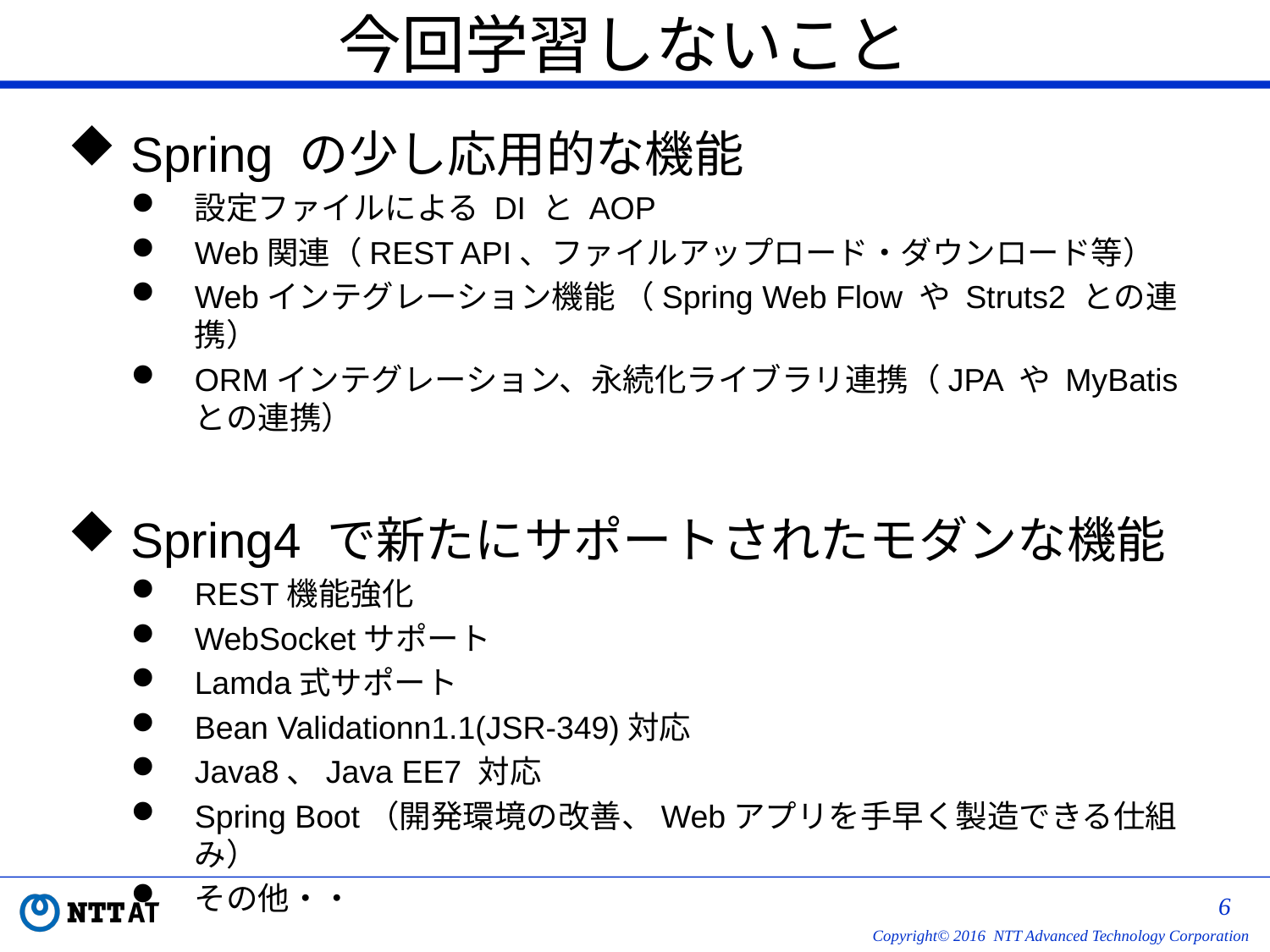

# 今回学習しないこと
Spring の少し応用的な機能
設定ファイルによる DI と AOP
Web関連（REST API、ファイルアップロード・ダウンロード等）
Webインテグレーション機能 （Spring Web Flow や Struts2 との連携）
ORMインテグレーション、永続化ライブラリ連携（JPA や MyBatis との連携）

Spring4 で新たにサポートされたモダンな機能
REST機能強化
WebSocketサポート
Lamda式サポート
Bean Validationn1.1(JSR-349)対応
Java8、Java EE7 対応
Spring Boot（開発環境の改善、Webアプリを手早く製造できる仕組み）
その他・・
6